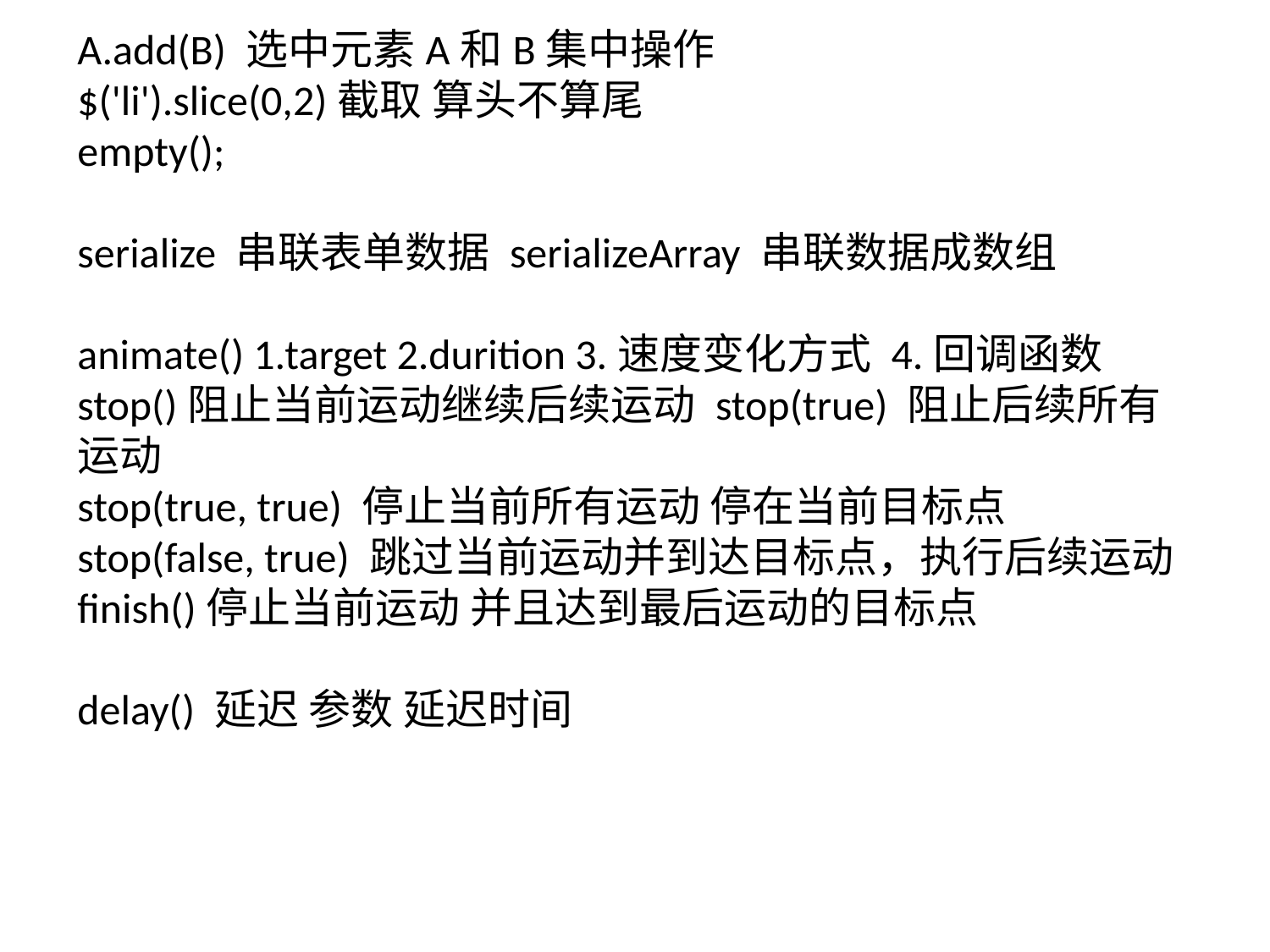

# Title
A.add(B) 选中元素A和B集中操作
$('li').slice(0,2)截取 算头不算尾
empty();

serialize 串联表单数据 serializeArray 串联数据成数组

animate() 1.target 2.durition 3.速度变化方式 4.回调函数
stop()阻止当前运动继续后续运动 stop(true) 阻止后续所有运动
stop(true, true) 停止当前所有运动 停在当前目标点
stop(false, true) 跳过当前运动并到达目标点，执行后续运动
finish()停止当前运动 并且达到最后运动的目标点

delay() 延迟 参数 延迟时间